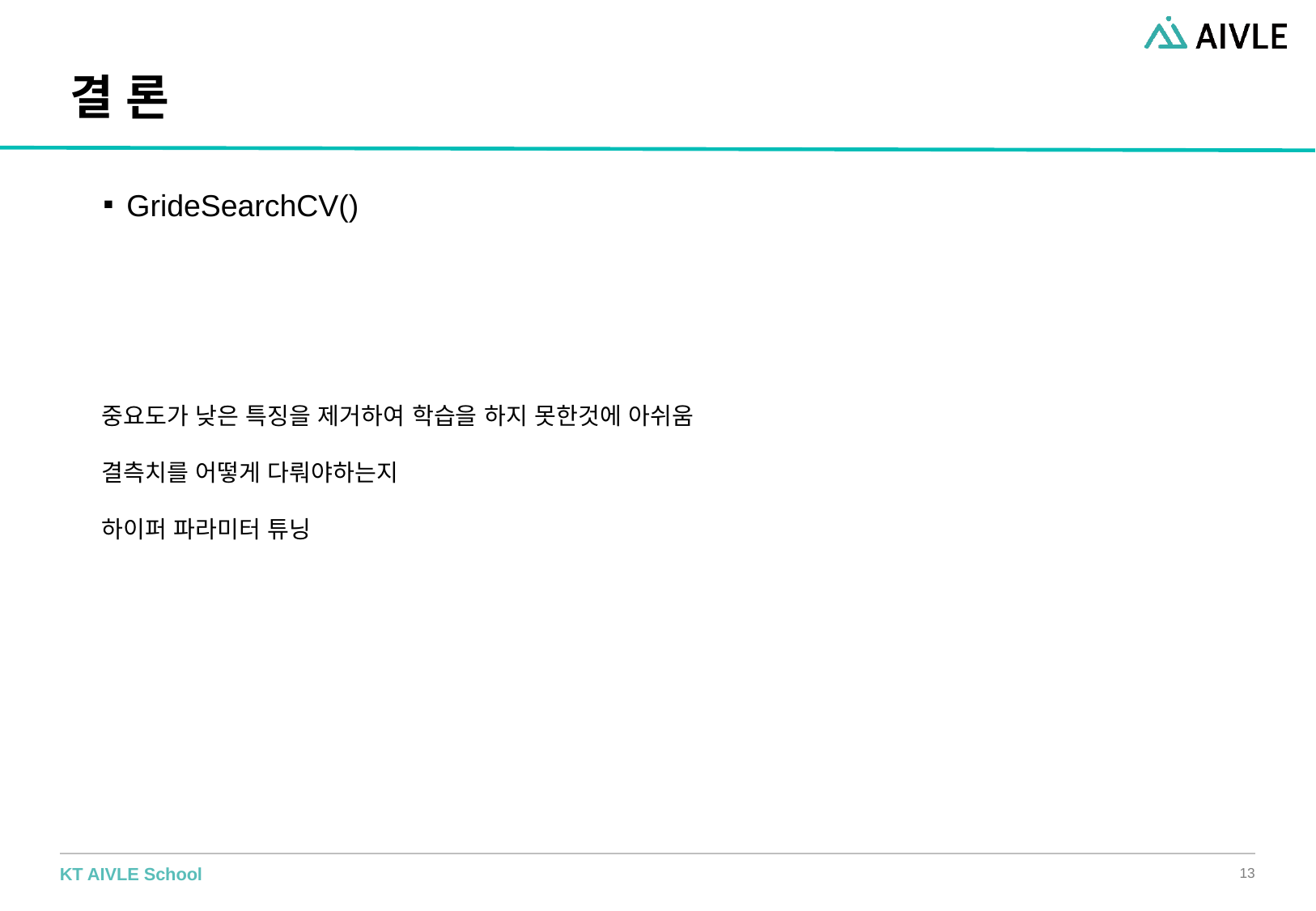

# 결 론
GrideSearchCV()
중요도가 낮은 특징을 제거하여 학습을 하지 못한것에 아쉬움

결측치를 어떻게 다뤄야하는지

하이퍼 파라미터 튜닝